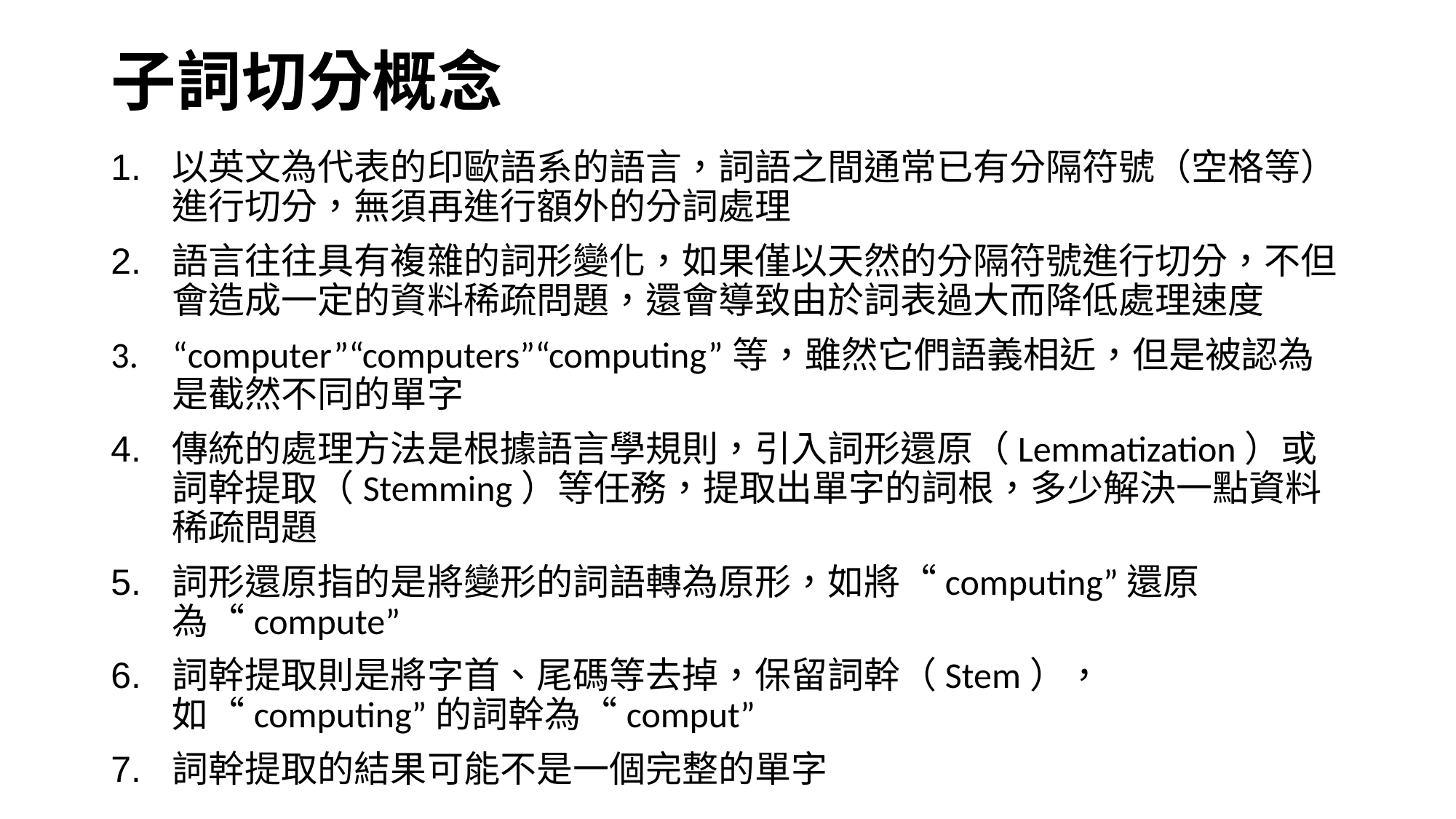

# 子詞切分概念
以英文為代表的印歐語系的語言，詞語之間通常已有分隔符號（空格等）進行切分，無須再進行額外的分詞處理
語言往往具有複雜的詞形變化，如果僅以天然的分隔符號進行切分，不但會造成一定的資料稀疏問題，還會導致由於詞表過大而降低處理速度
“computer”“computers”“computing”等，雖然它們語義相近，但是被認為是截然不同的單字
傳統的處理方法是根據語言學規則，引入詞形還原（Lemmatization）或詞幹提取（Stemming）等任務，提取出單字的詞根，多少解決一點資料稀疏問題
詞形還原指的是將變形的詞語轉為原形，如將“computing”還原為“compute”
詞幹提取則是將字首、尾碼等去掉，保留詞幹（Stem），如“computing”的詞幹為“comput”
詞幹提取的結果可能不是一個完整的單字